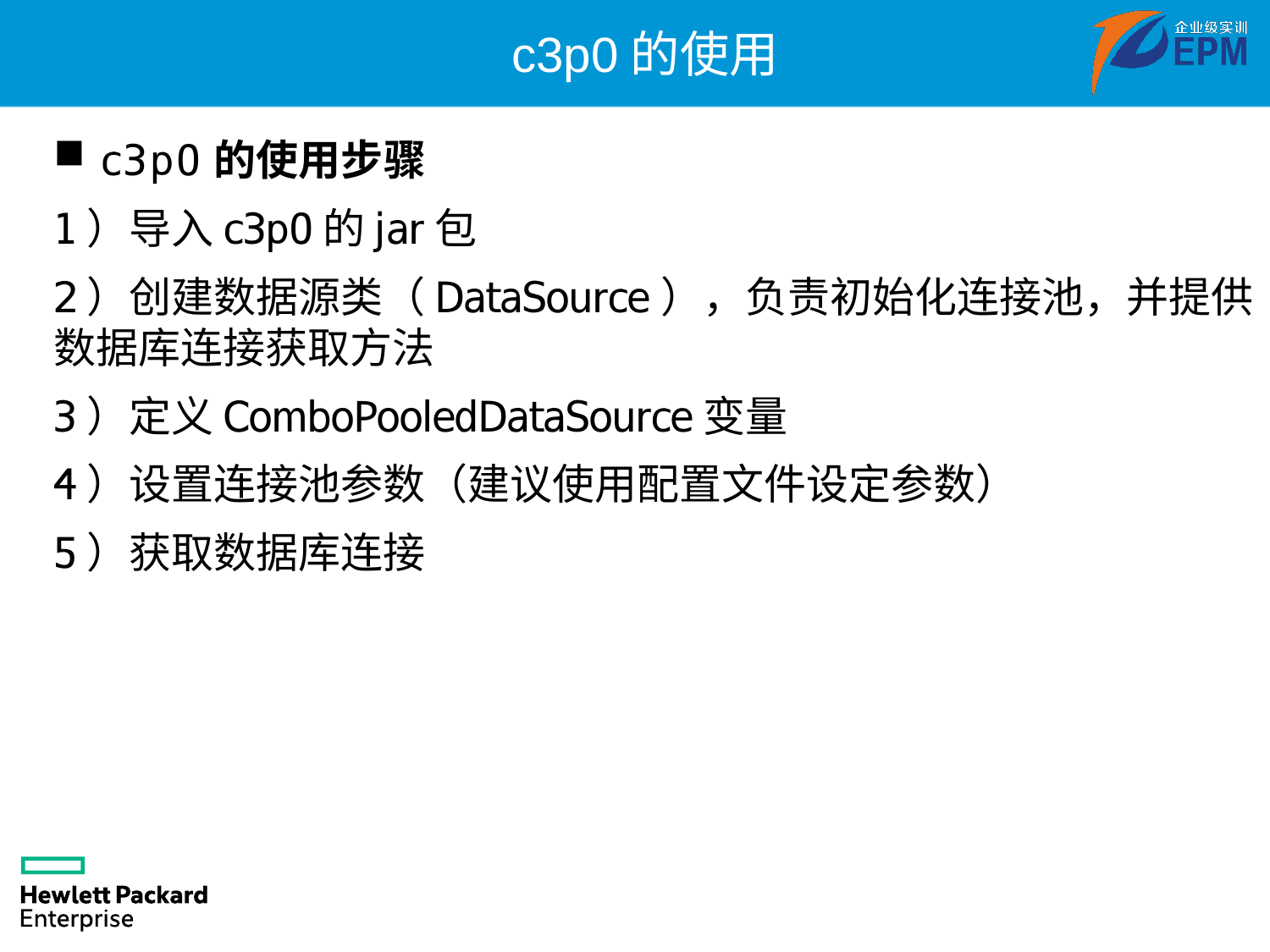

# c3p0的使用
c3p0的使用步骤
1）导入c3p0的jar包
2）创建数据源类（DataSource），负责初始化连接池，并提供数据库连接获取方法
3）定义ComboPooledDataSource变量
4）设置连接池参数（建议使用配置文件设定参数）
5）获取数据库连接